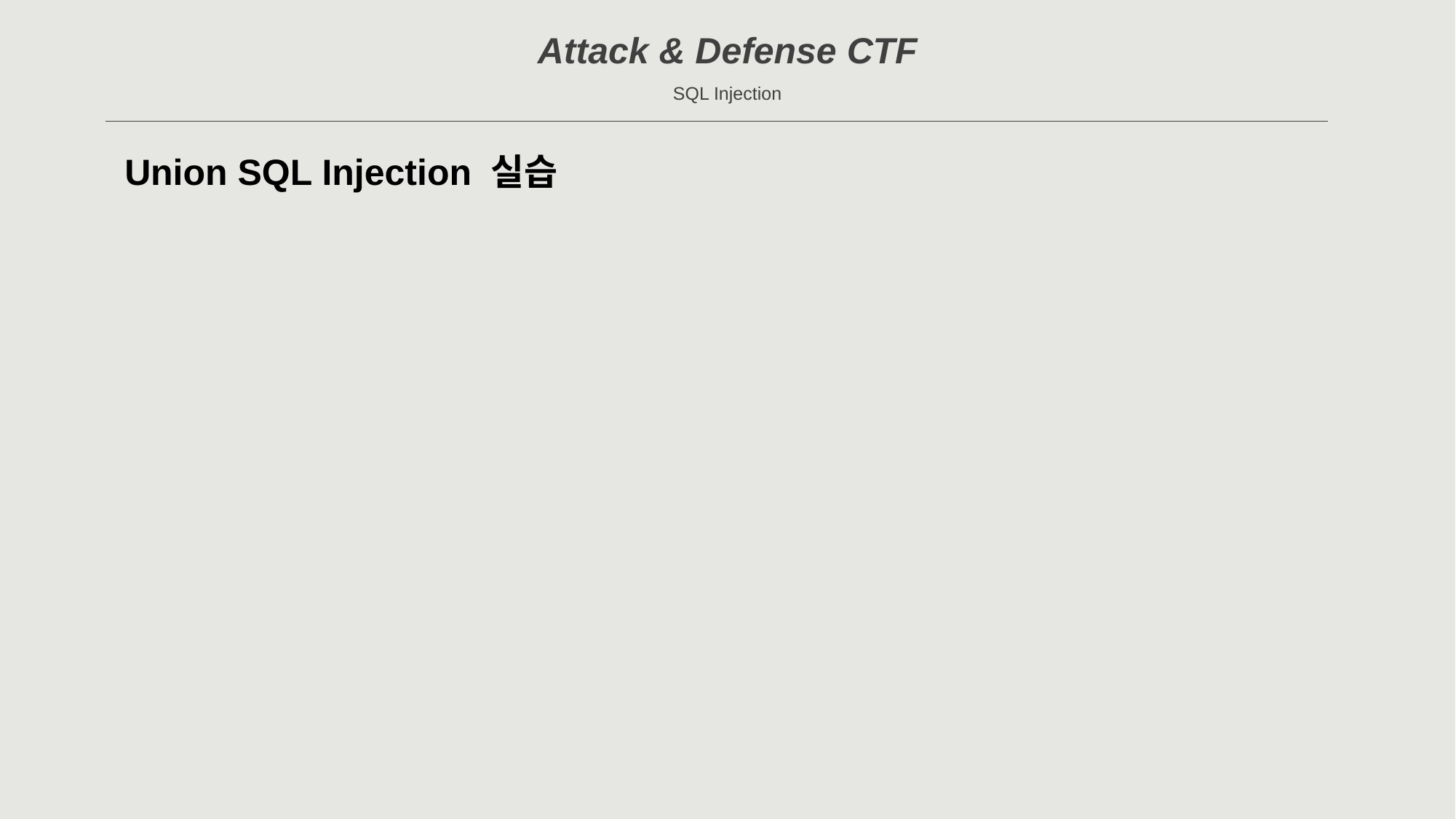

Attack & Defense CTF
SQL Injection
Union SQL Injection 실습